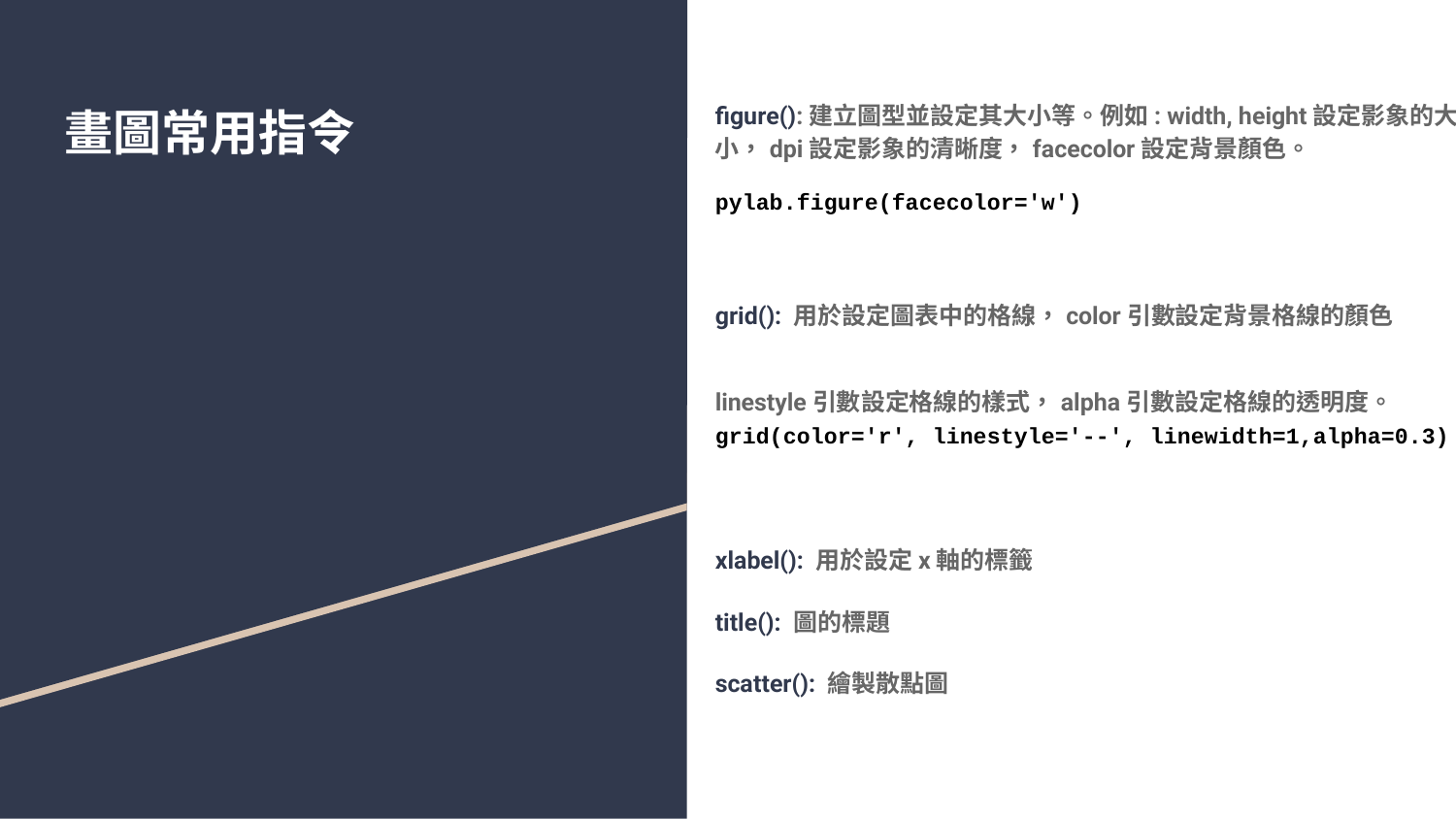

# 畫圖常用指令
figure():建立圖型並設定其大小等。例如: width, height設定影象的大小，dpi設定影象的清晰度，facecolor設定背景顏色。
pylab.figure(facecolor='w')

grid(): 用於設定圖表中的格線，color引數設定背景格線的顏色
linestyle引數設定格線的樣式，alpha引數設定格線的透明度。
grid(color='r', linestyle='--', linewidth=1,alpha=0.3)

xlabel(): 用於設定x軸的標籤
title(): 圖的標題
scatter(): 繪製散點圖